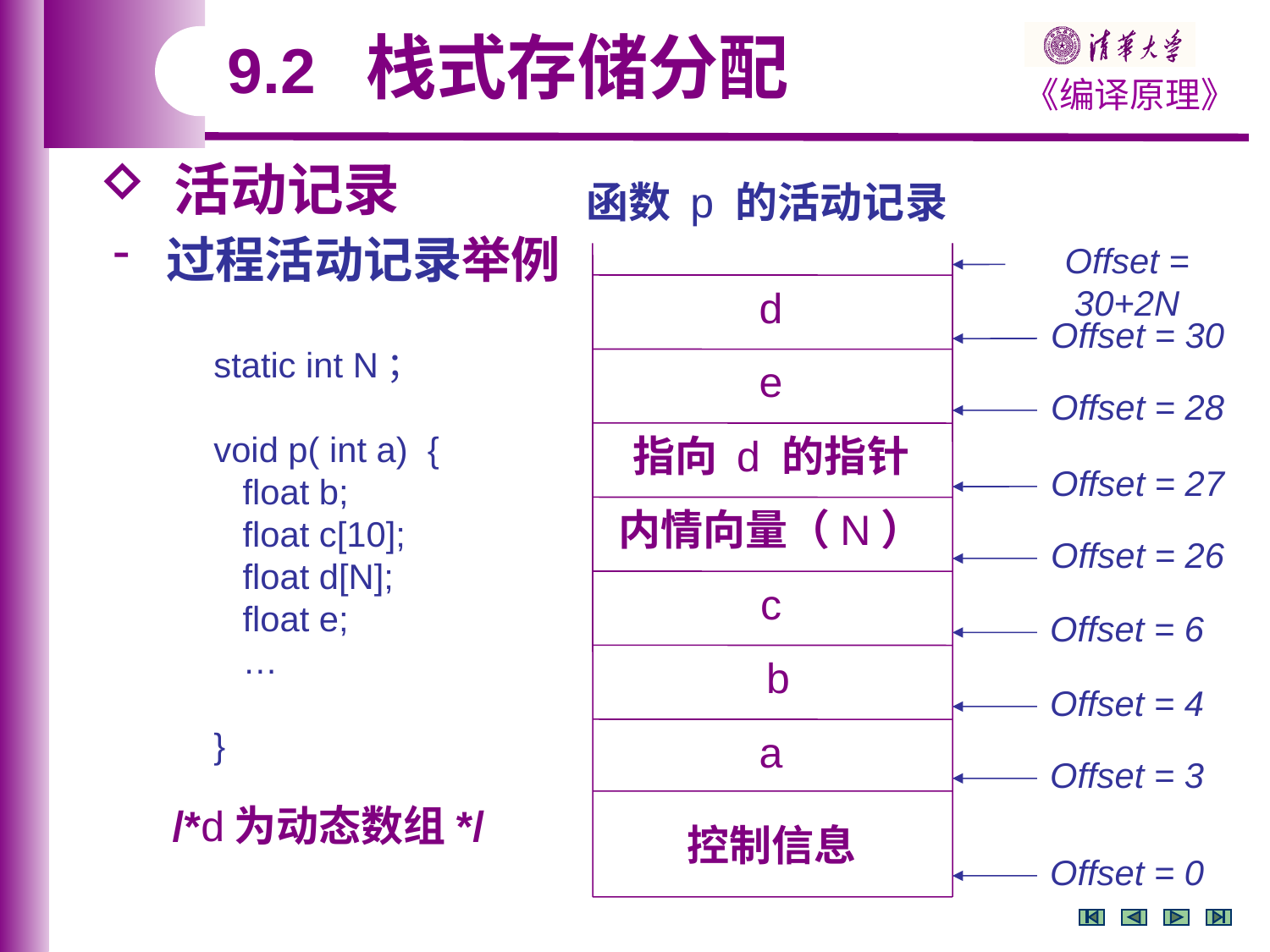

9.2  栈式存储分配
 活动记录
函数 p 的活动记录
 过程活动记录举例
Offset = 30+2N

d
Offset = 30
static int N；

void p( int a)  {
   float b;
   float c[10];
   float d[N];
   float e;
   …

}

e
Offset = 28

指向 d 的指针
Offset = 27

内情向量（N）
Offset = 26

c
Offset = 6

b
Offset = 4

a
Offset = 3

/*d为动态数组*/
控制信息
Offset = 0